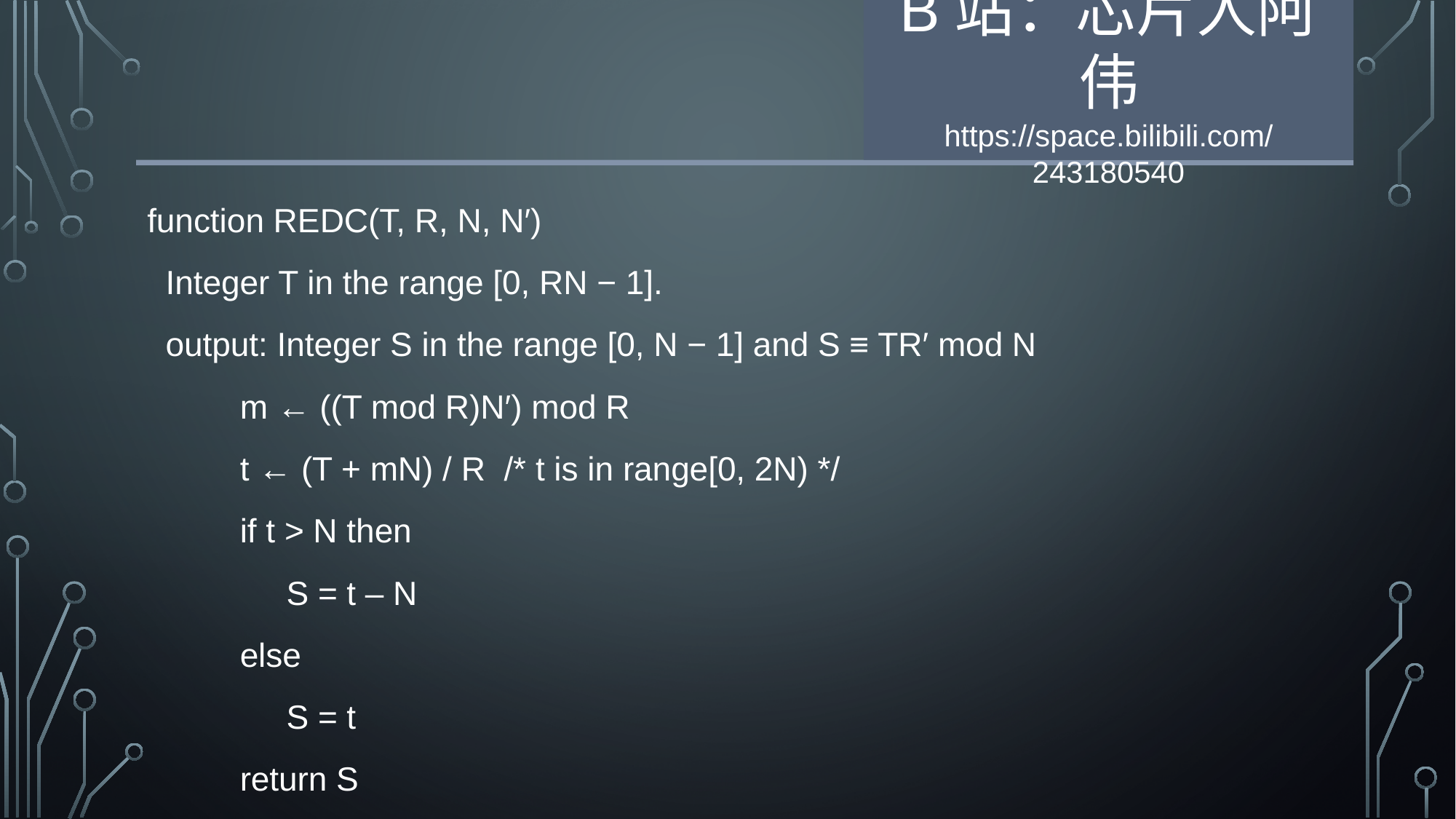

B站：芯片人阿伟
https://space.bilibili.com/243180540
#

function REDC(T, R, N, N′)
  Integer T in the range [0, RN − 1].
  output: Integer S in the range [0, N − 1] and S ≡ TR′ mod N
          m ← ((T mod R)N′) mod R
          t ← (T + mN) / R  /* t is in range[0, 2N) */
          if t > N then
               S = t – N
          else
               S = t
          return S